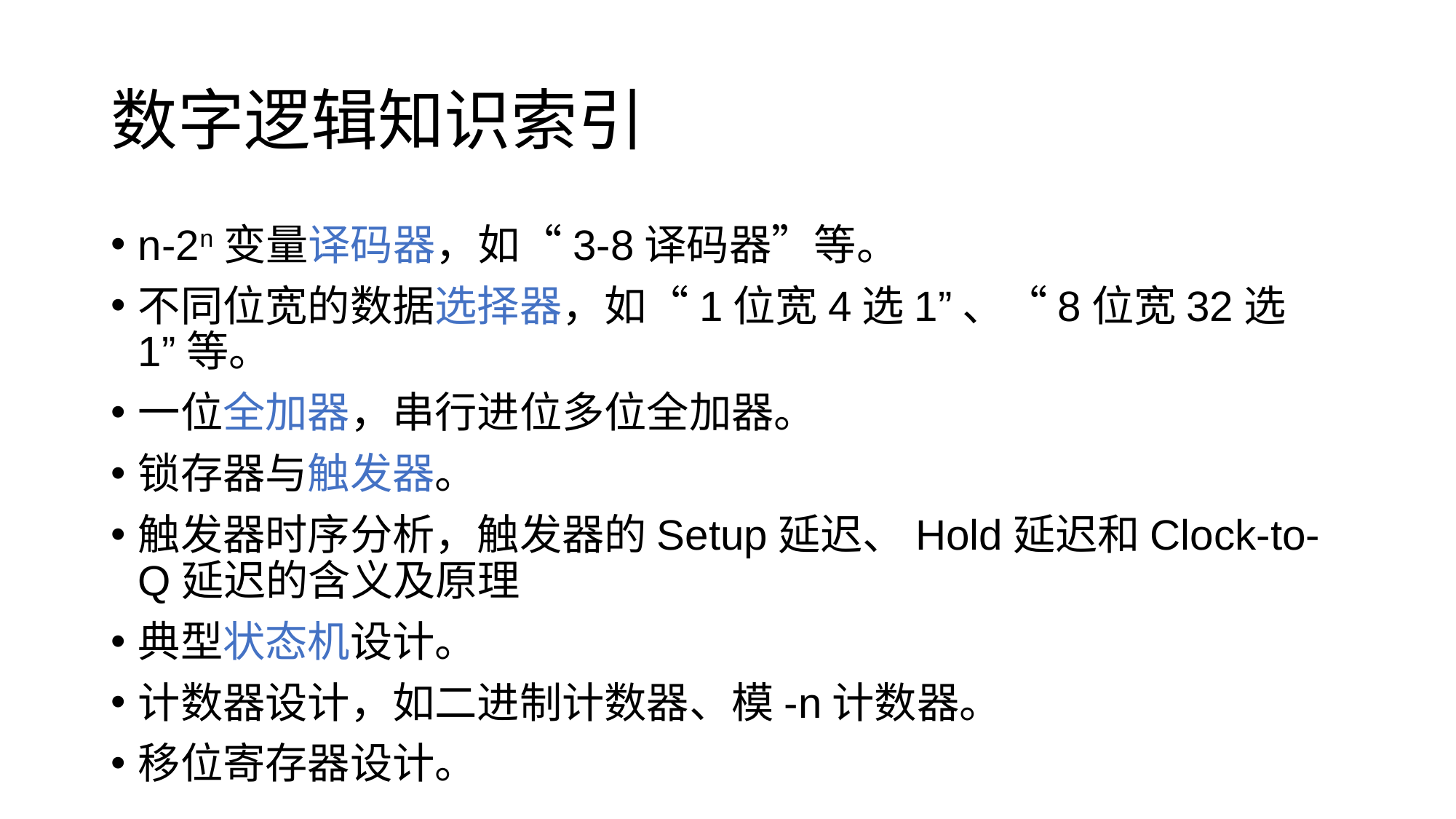

# 数字逻辑知识索引
n-2n变量译码器，如“3-8译码器”等。
不同位宽的数据选择器，如“1位宽4选1”、“8位宽32选1”等。
一位全加器，串行进位多位全加器。
锁存器与触发器。
触发器时序分析，触发器的Setup延迟、Hold延迟和Clock-to-Q延迟的含义及原理
典型状态机设计。
计数器设计，如二进制计数器、模-n计数器。
移位寄存器设计。